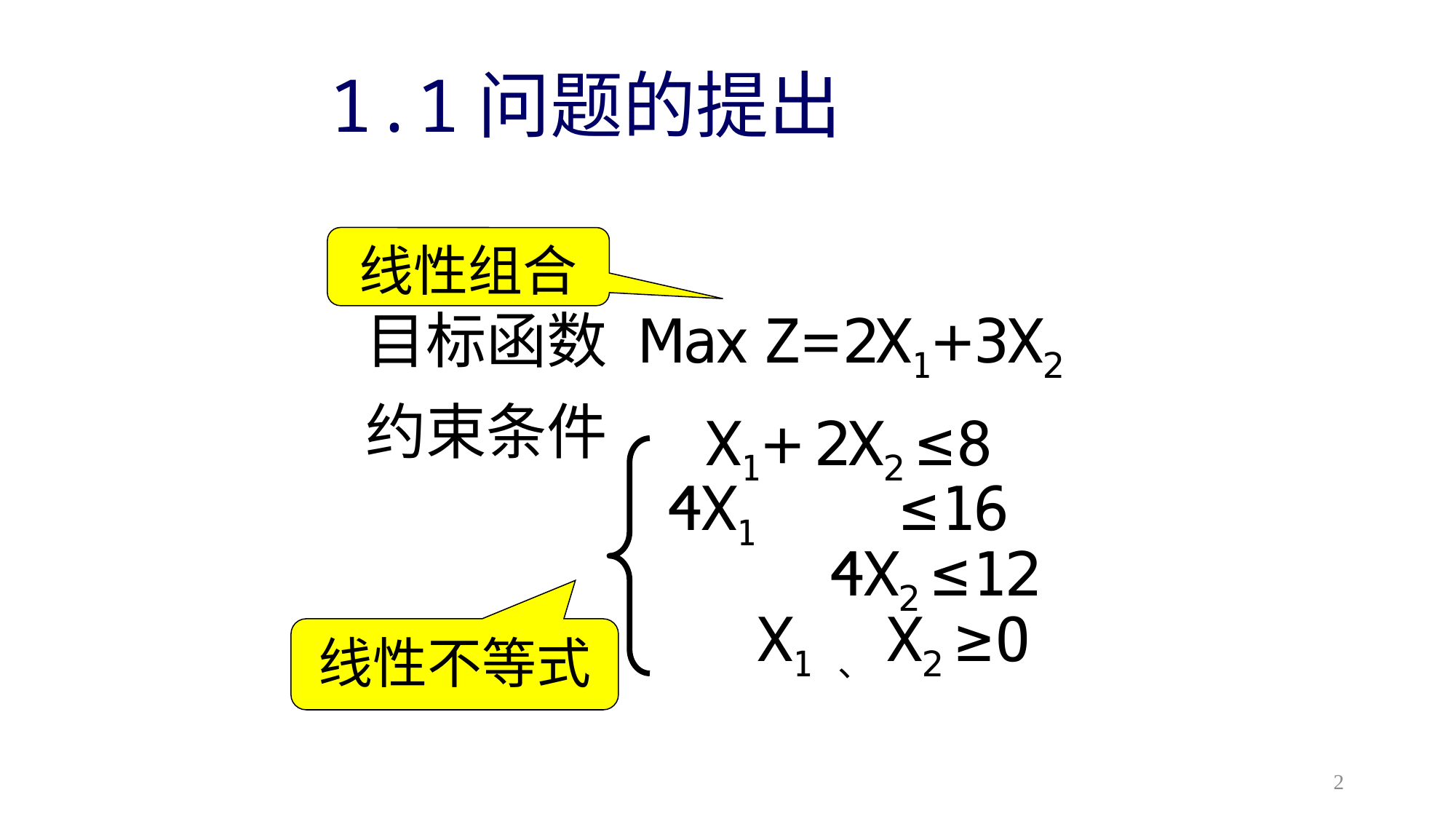

# 1.1问题的提出
线性组合
目标函数
Max Z=2X1+3X2
约束条件
  X1+ 2X2 ≤8

4X1             ≤16
         4X2 ≤12
      X1 、X2 ≥0
线性不等式
2